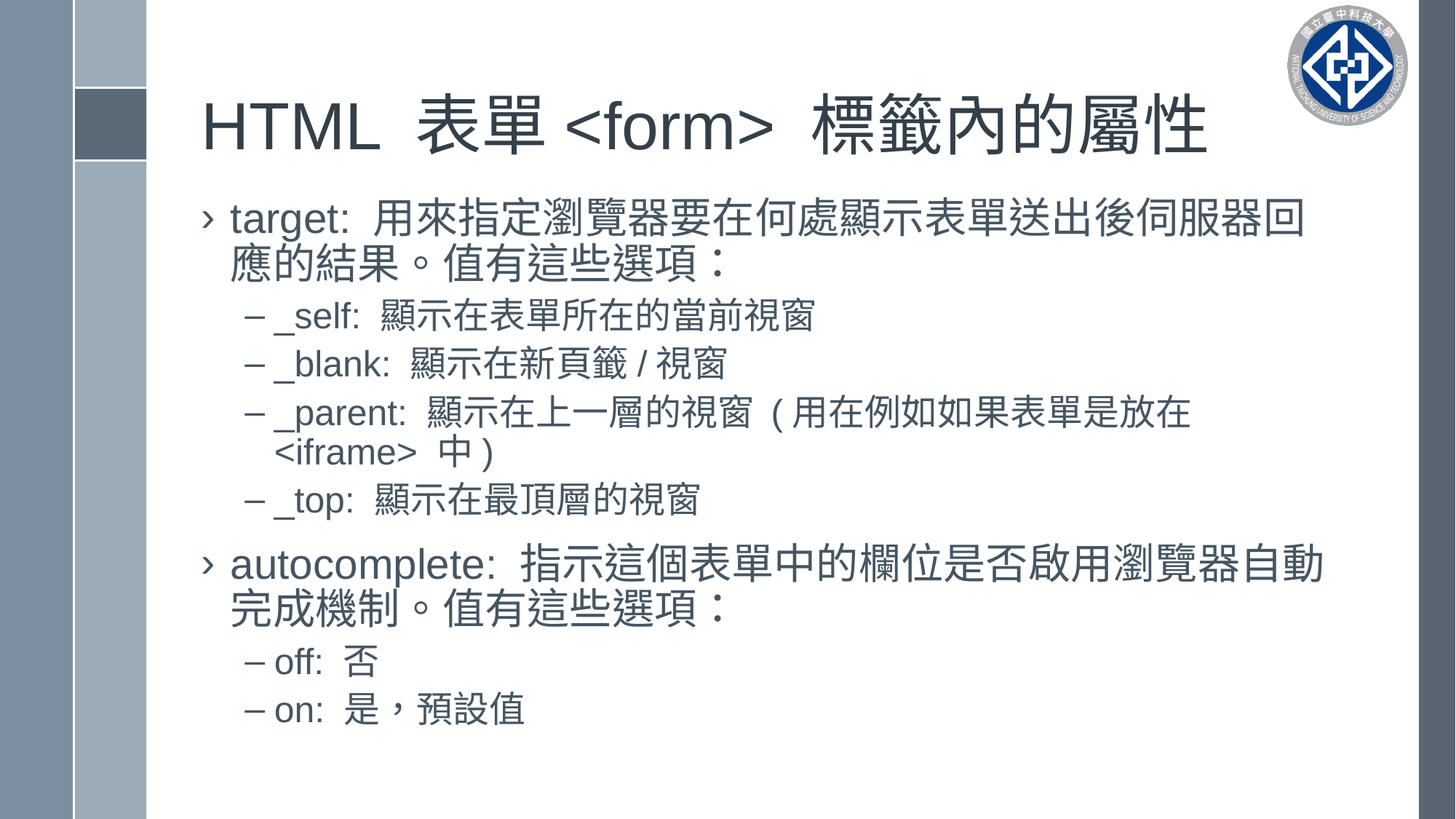

# HTML 表單<form> 標籤內的屬性
target: 用來指定瀏覽器要在何處顯示表單送出後伺服器回應的結果。值有這些選項：
_self: 顯示在表單所在的當前視窗
_blank: 顯示在新頁籤/視窗
_parent: 顯示在上一層的視窗 (用在例如如果表單是放在 <iframe> 中)
_top: 顯示在最頂層的視窗
autocomplete: 指示這個表單中的欄位是否啟用瀏覽器自動完成機制。值有這些選項：
off: 否
on: 是，預設值